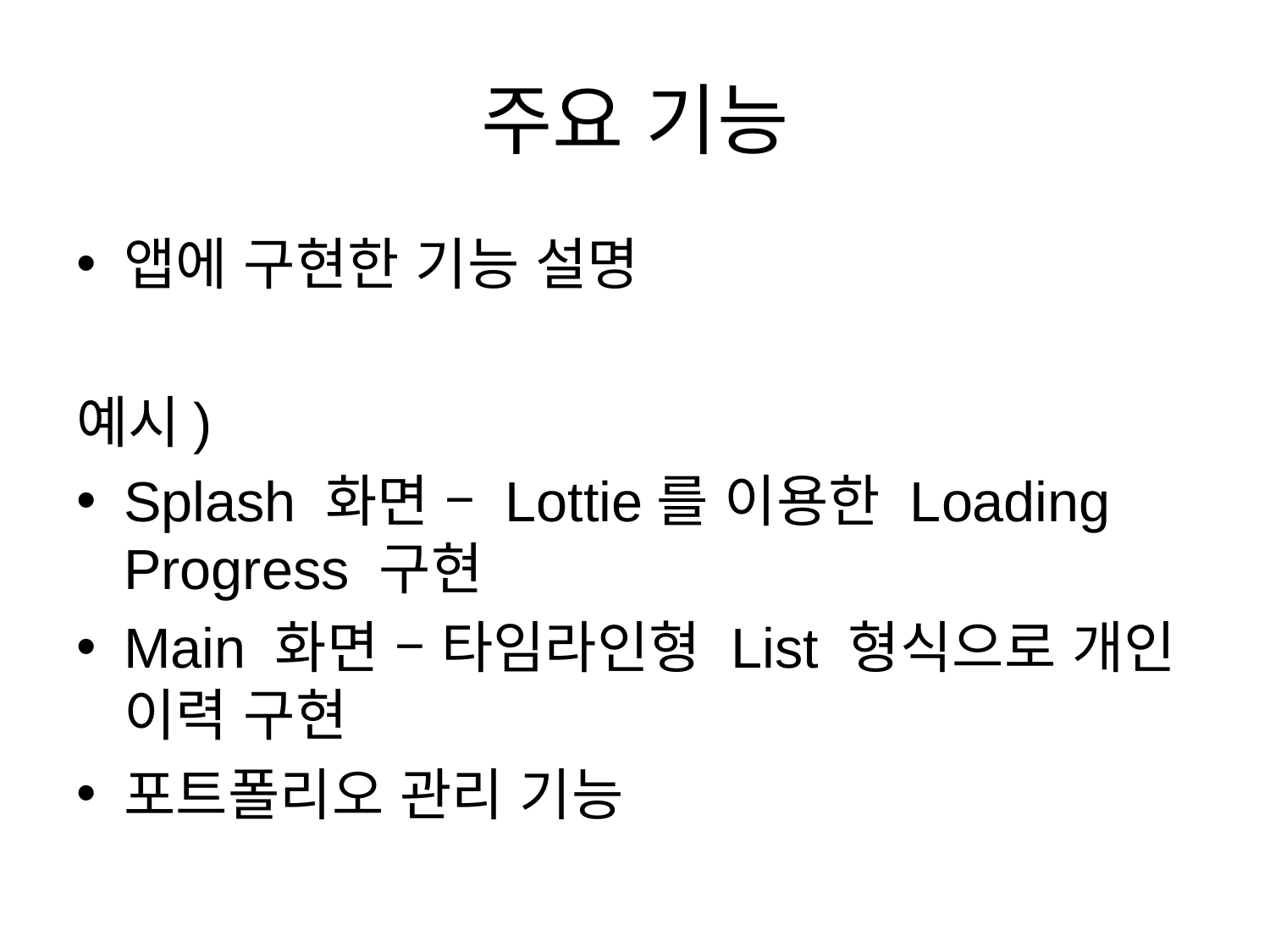

# 주요 기능
앱에 구현한 기능 설명

예시)
Splash 화면 – Lottie를 이용한 Loading Progress 구현
Main 화면 – 타임라인형 List 형식으로 개인 이력 구현
포트폴리오 관리 기능